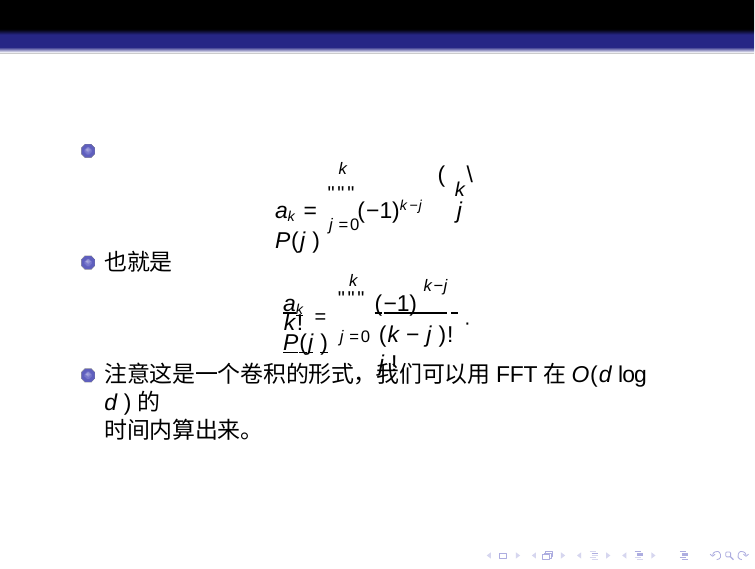

(k\
k
ak  = """(−1)k−j	P(j )
j
j =0
也就是
k
k−j
ak  = """ (−1)    	P(j )
k!
(k − j )! ·	j !
j =0
注意这是一个卷积的形式，我们可以用FFT在O(d log d )的
时间内算出来。